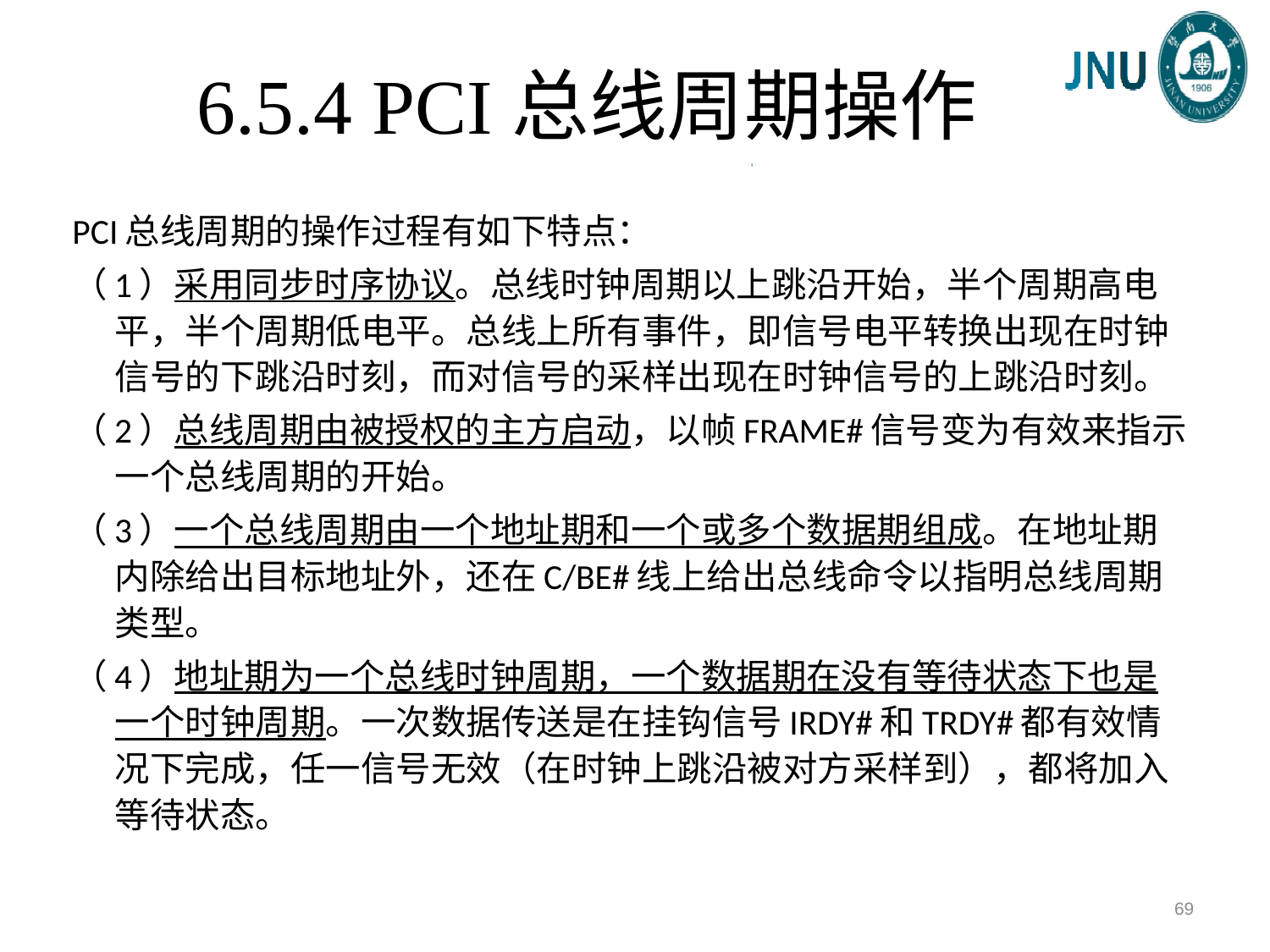

# 6.5.4 PCI总线周期操作
PCI总线周期的操作过程有如下特点：
（1）采用同步时序协议。总线时钟周期以上跳沿开始，半个周期高电平，半个周期低电平。总线上所有事件，即信号电平转换出现在时钟信号的下跳沿时刻，而对信号的采样出现在时钟信号的上跳沿时刻。
（2）总线周期由被授权的主方启动，以帧FRAME#信号变为有效来指示一个总线周期的开始。
（3）一个总线周期由一个地址期和一个或多个数据期组成。在地址期内除给出目标地址外，还在C/BE#线上给出总线命令以指明总线周期类型。
（4）地址期为一个总线时钟周期，一个数据期在没有等待状态下也是一个时钟周期。一次数据传送是在挂钩信号IRDY#和TRDY#都有效情况下完成，任一信号无效（在时钟上跳沿被对方采样到），都将加入等待状态。
69